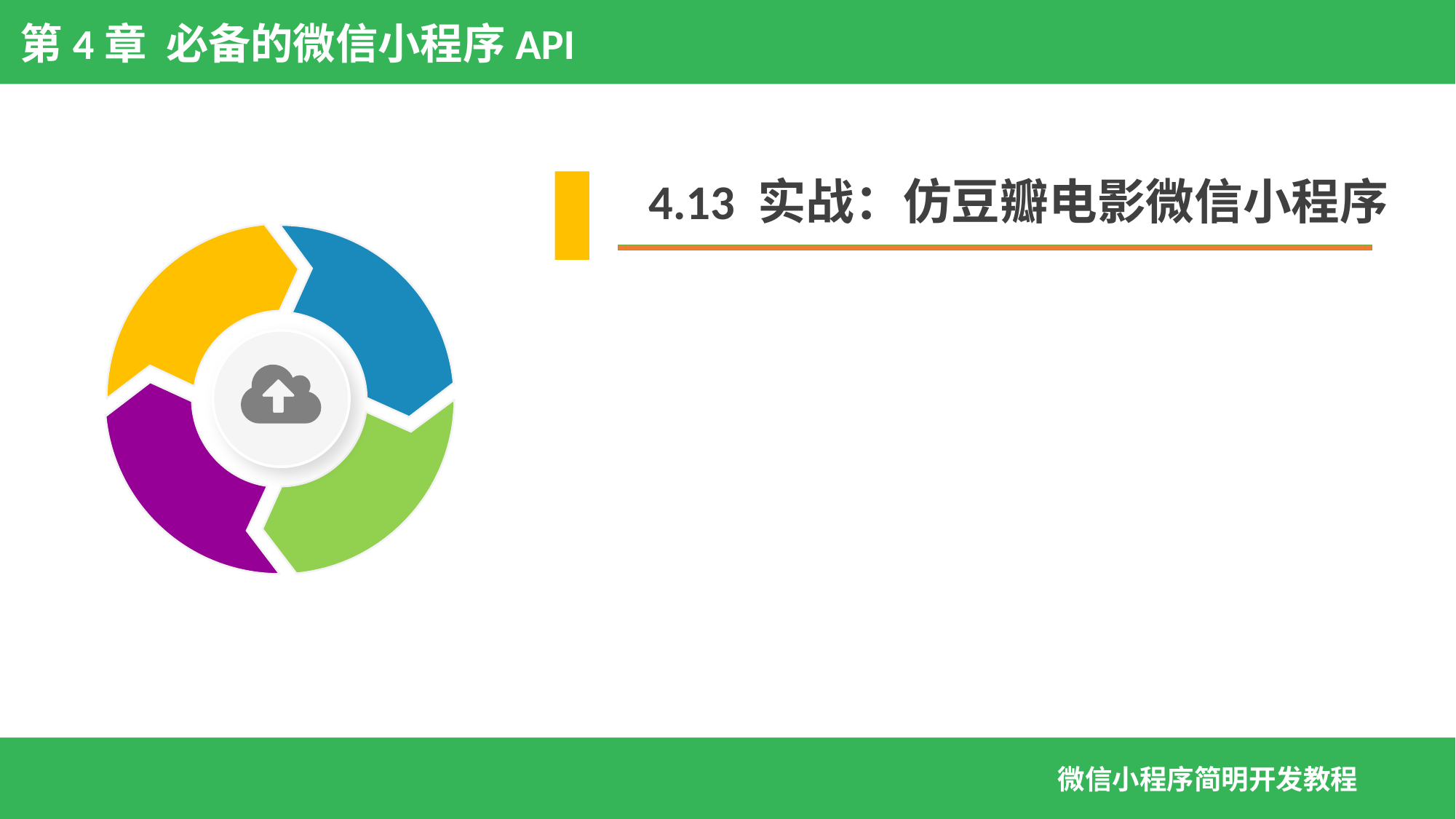

第4章  必备的微信小程序API

4.13 实战：仿豆瓣电影微信小程序

微信小程序简明开发教程